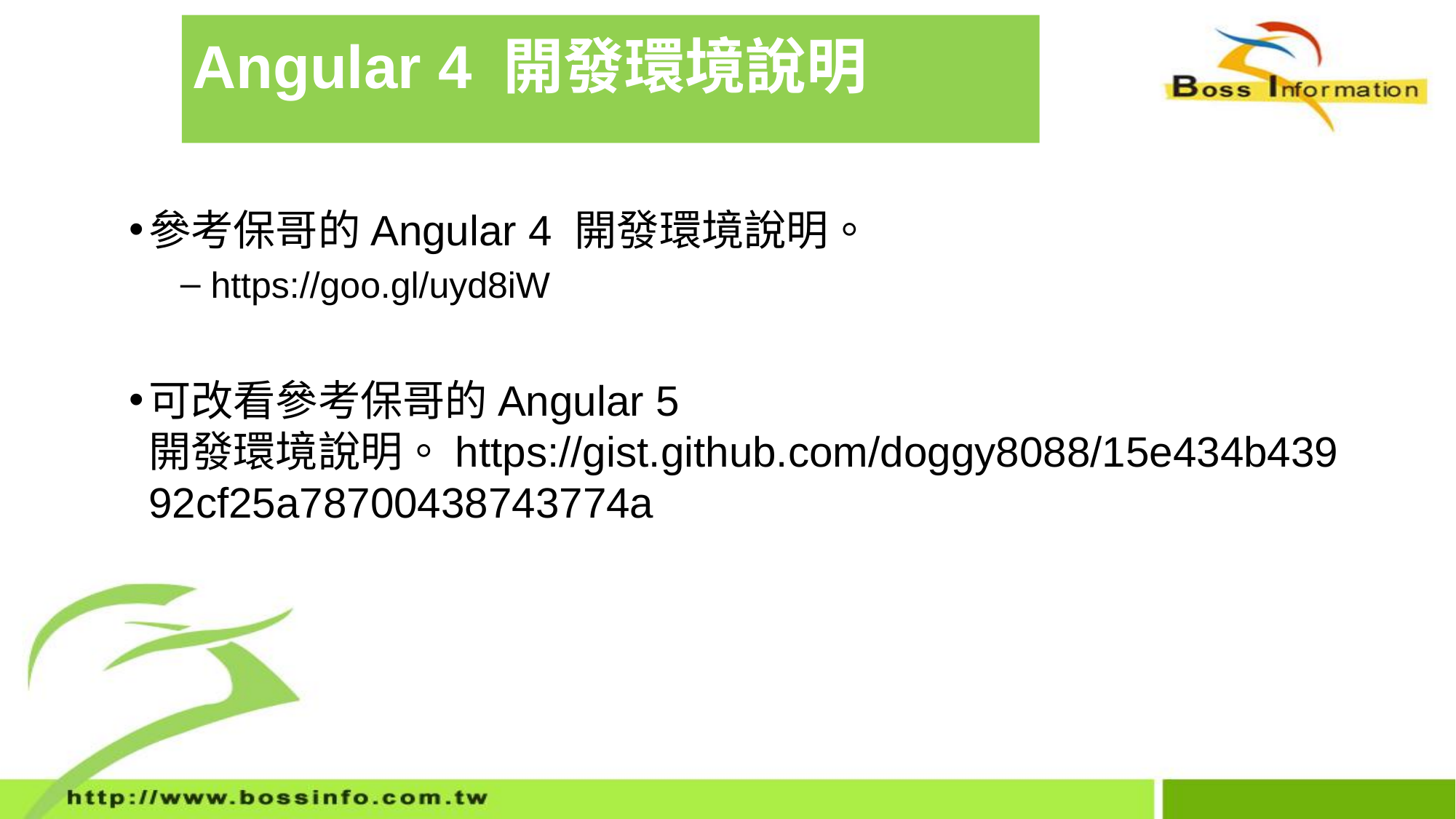

# Angular 4 開發環境說明
參考保哥的Angular 4 開發環境說明。
 https://goo.gl/uyd8iW

可改看參考保哥的Angular 5 開發環境說明。https://gist.github.com/doggy8088/15e434b43992cf25a78700438743774a